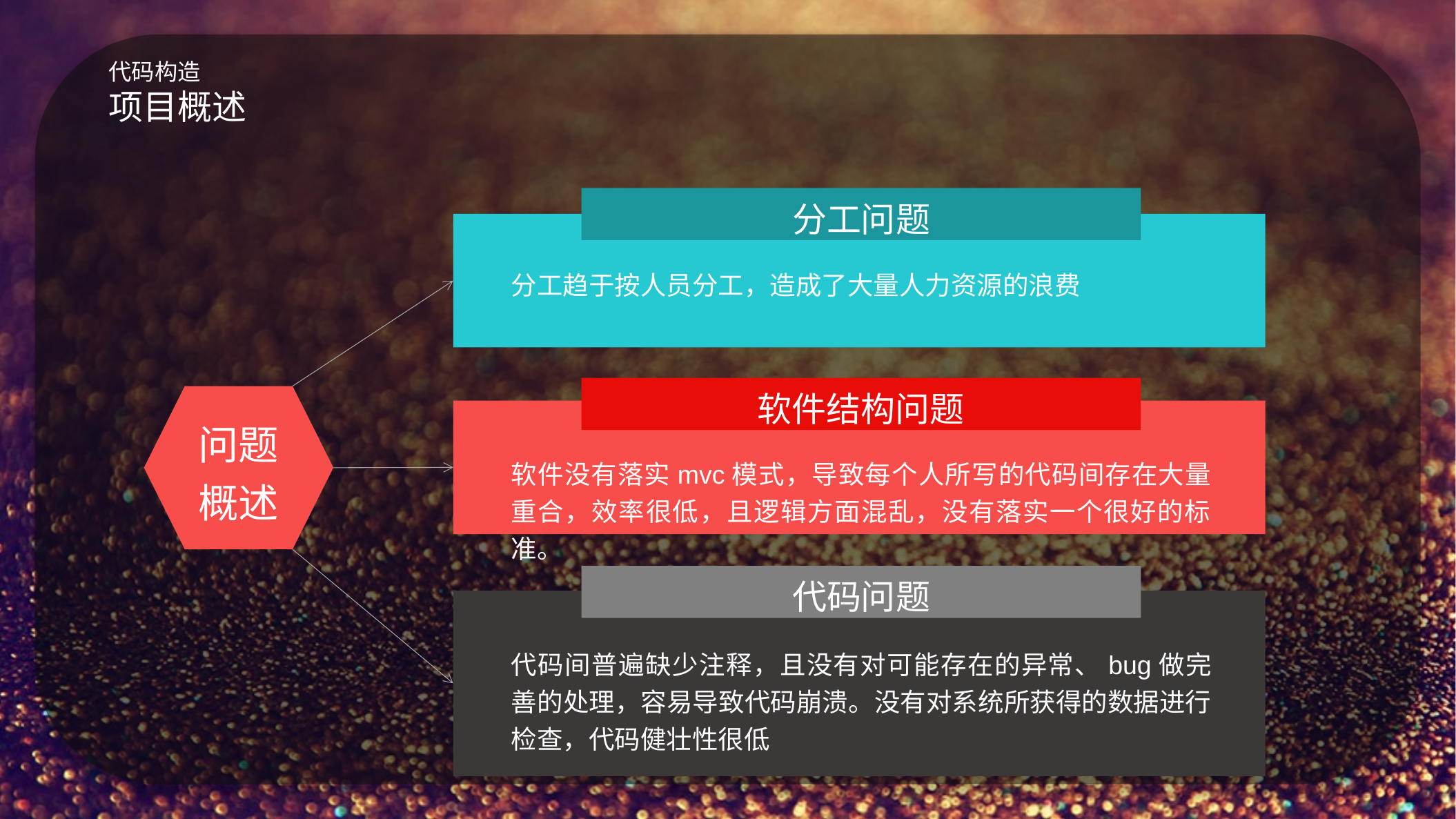

代码构造
项目概述
分工问题

分工趋于按人员分工，造成了大量人力资源的浪费
软件结构问题
问题概述

软件没有落实mvc模式，导致每个人所写的代码间存在大量重合，效率很低，且逻辑方面混乱，没有落实一个很好的标准。
代码问题

代码间普遍缺少注释，且没有对可能存在的异常、bug做完善的处理，容易导致代码崩溃。没有对系统所获得的数据进行检查，代码健壮性很低